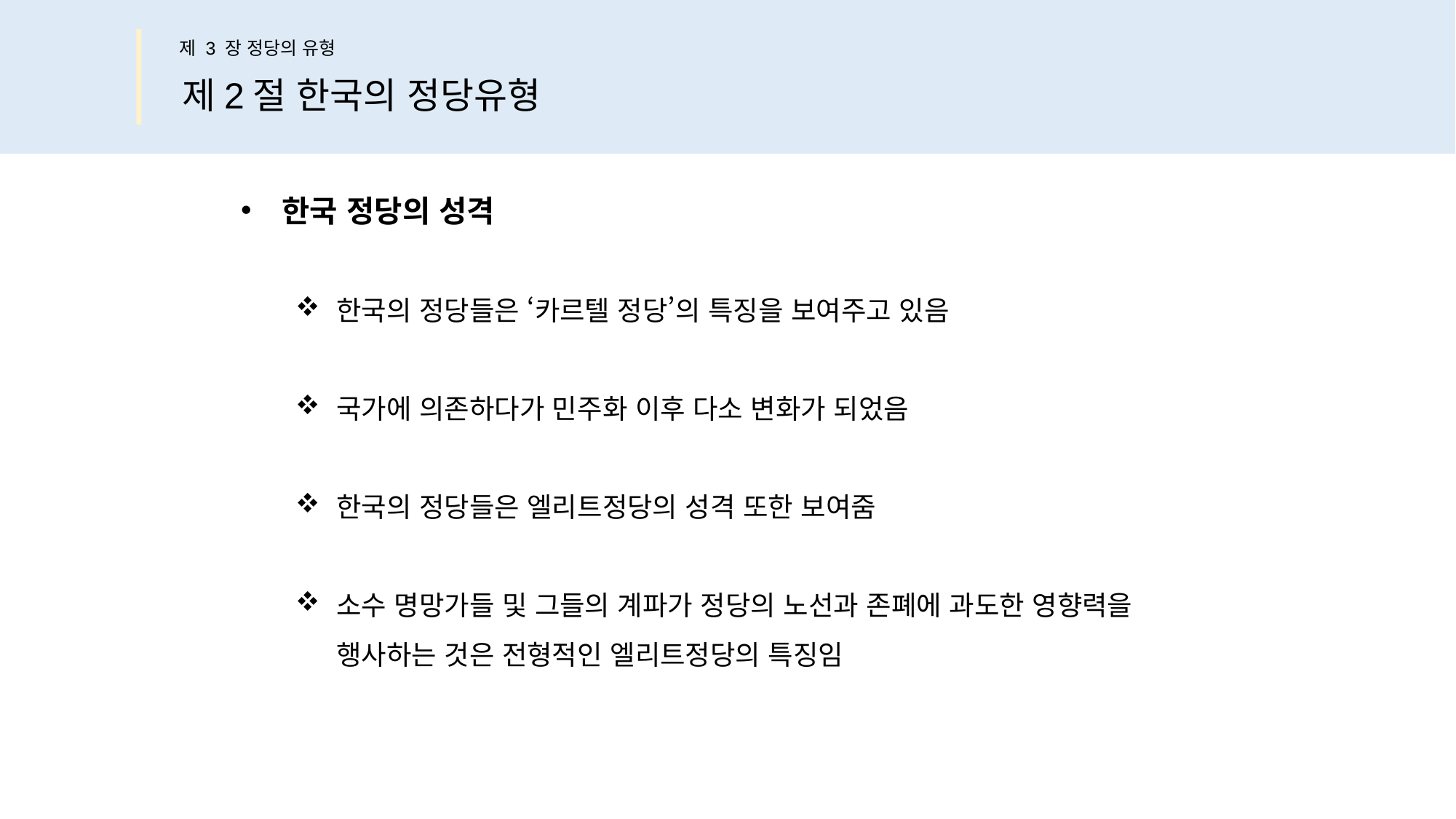

제 3 장 정당의 유형
제2절 한국의 정당유형
한국 정당의 성격

한국의 정당들은 ‘카르텔 정당’의 특징을 보여주고 있음

국가에 의존하다가 민주화 이후 다소 변화가 되었음

한국의 정당들은 엘리트정당의 성격 또한 보여줌

소수 명망가들 및 그들의 계파가 정당의 노선과 존폐에 과도한 영향력을
행사하는 것은 전형적인 엘리트정당의 특징임